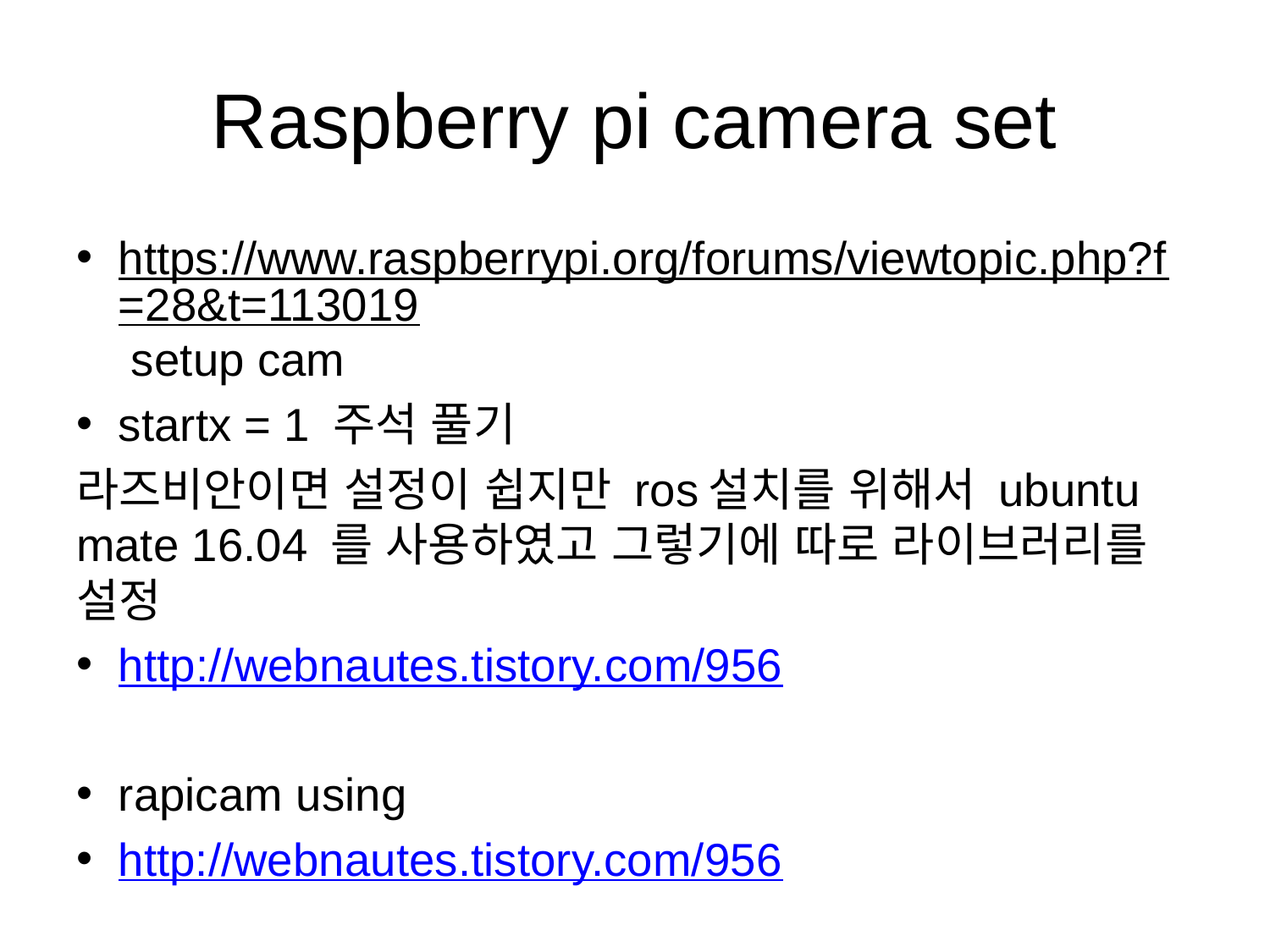

# Raspberry pi camera set
https://www.raspberrypi.org/forums/viewtopic.php?f=28&t=113019 setup cam
startx = 1 주석 풀기
라즈비안이면 설정이 쉽지만 ros설치를 위해서 ubuntu mate 16.04 를 사용하였고 그렇기에 따로 라이브러리를 설정
http://webnautes.tistory.com/956

rapicam using
http://webnautes.tistory.com/956